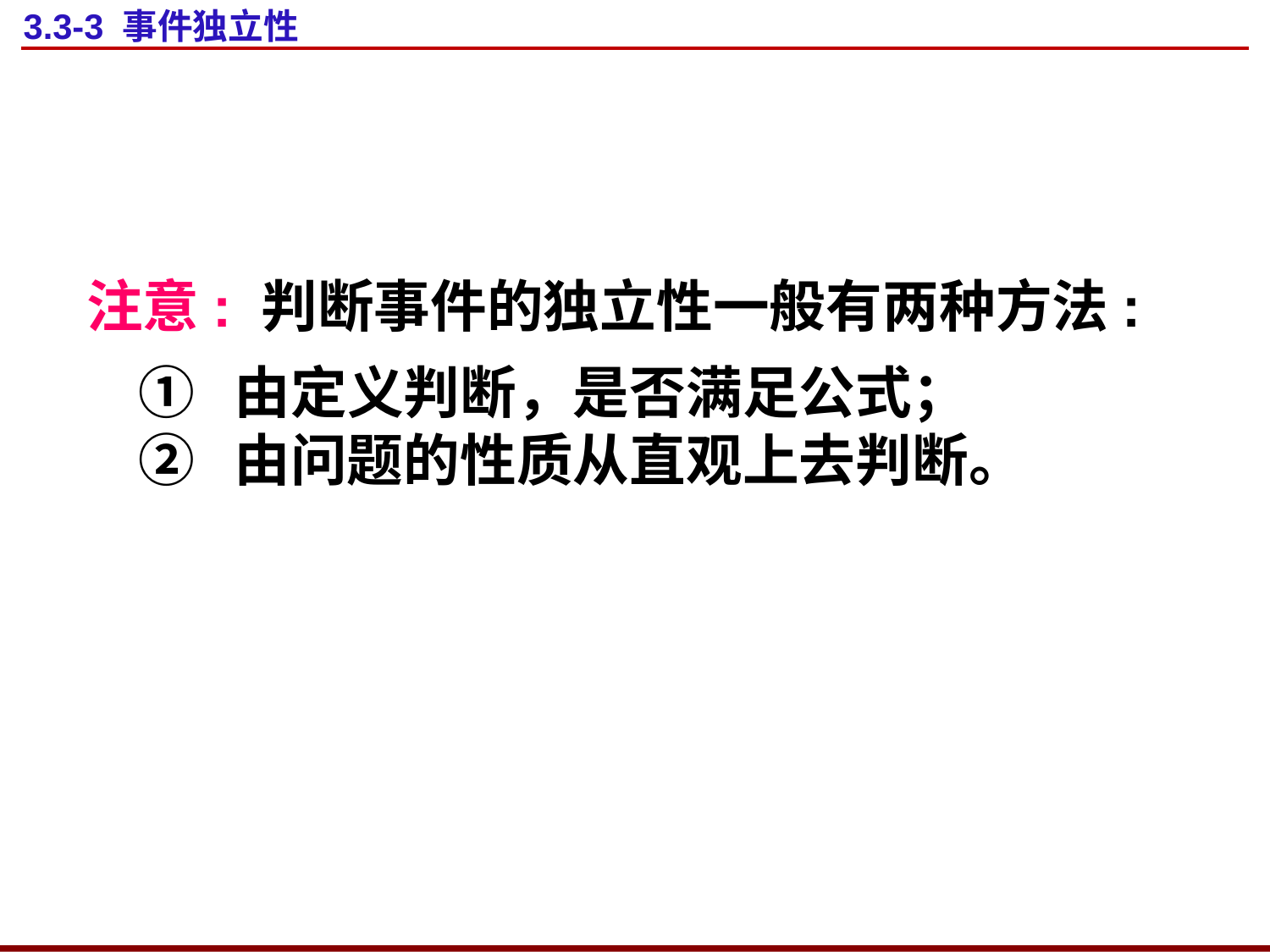

# 3.3-3 事件独立性

注意: 判断事件的独立性一般有两种方法:

    ①  由定义判断，是否满足公式；
    ②  由问题的性质从直观上去判断。